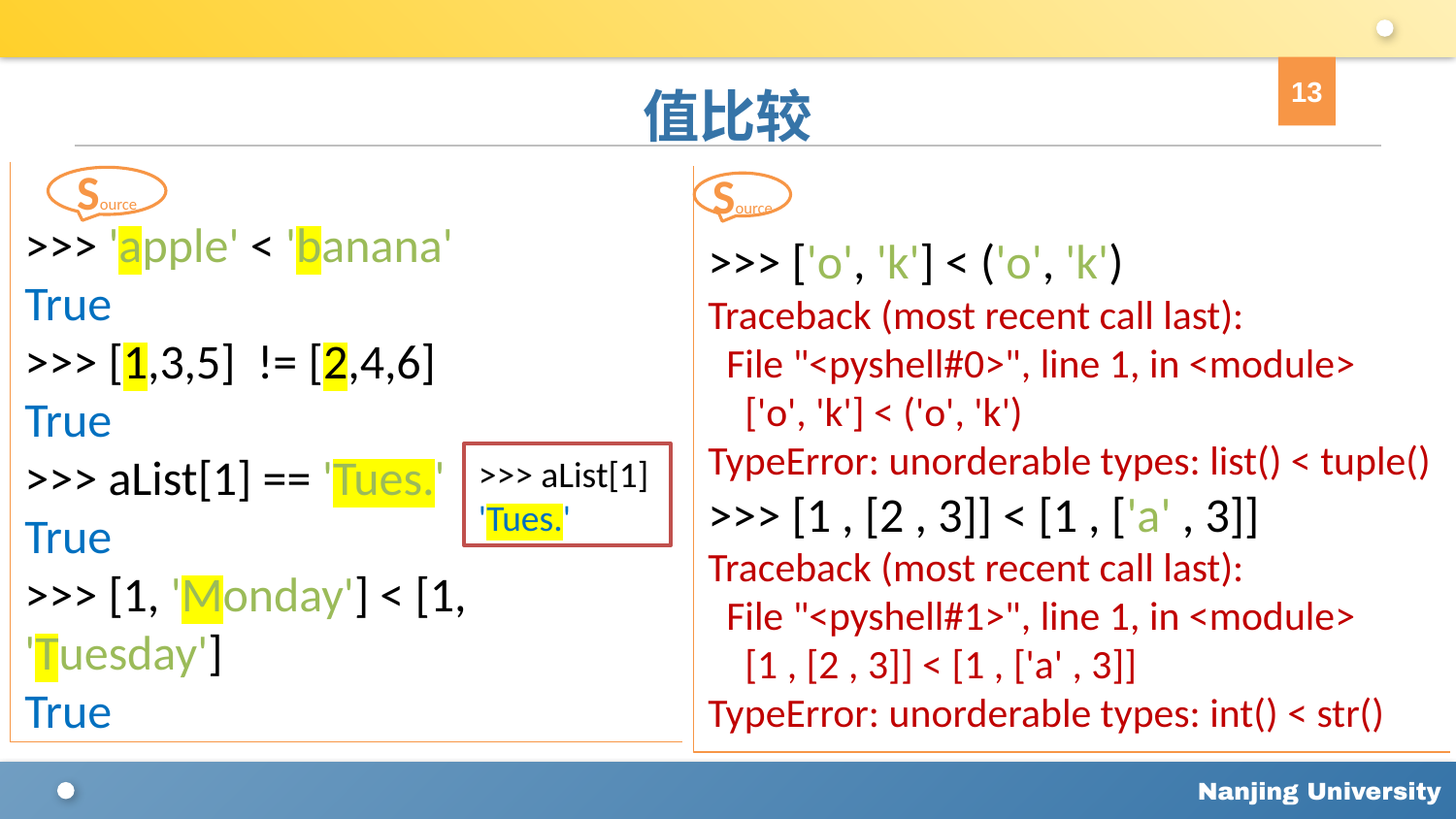

13
# 值比较

>>> 'apple' < 'banana'
True
>>> [1,3,5]  != [2,4,6]
True
>>> aList[1] == 'Tues.'
True
>>> [1, 'Monday'] < [1, 'Tuesday']
True
Source

>>> ['o', 'k'] < ('o', 'k')
Traceback (most recent call last):
  File "<pyshell#0>", line 1, in <module>
    ['o', 'k'] < ('o', 'k')
TypeError: unorderable types: list() < tuple()
>>> [1 , [2 , 3]] < [1 , ['a' , 3]]
Traceback (most recent call last):
  File "<pyshell#1>", line 1, in <module>
    [1 , [2 , 3]] < [1 , ['a' , 3]]
TypeError: unorderable types: int() < str()
Source
>>> aList[1]
'Tues.'